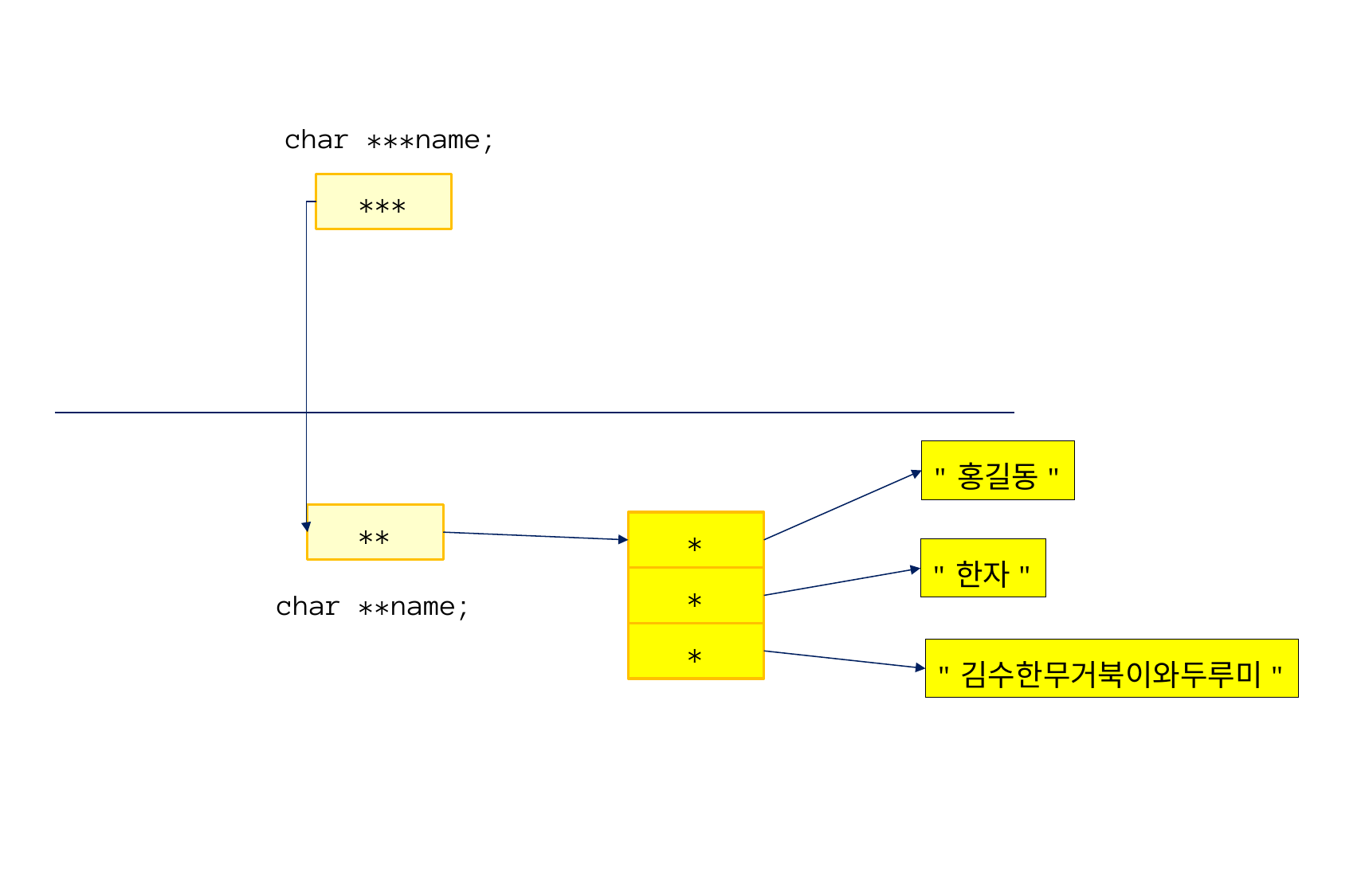

char ***name;
***
"홍길동"
**
*
"한자"
*
char **name;
*
"김수한무거북이와두루미"